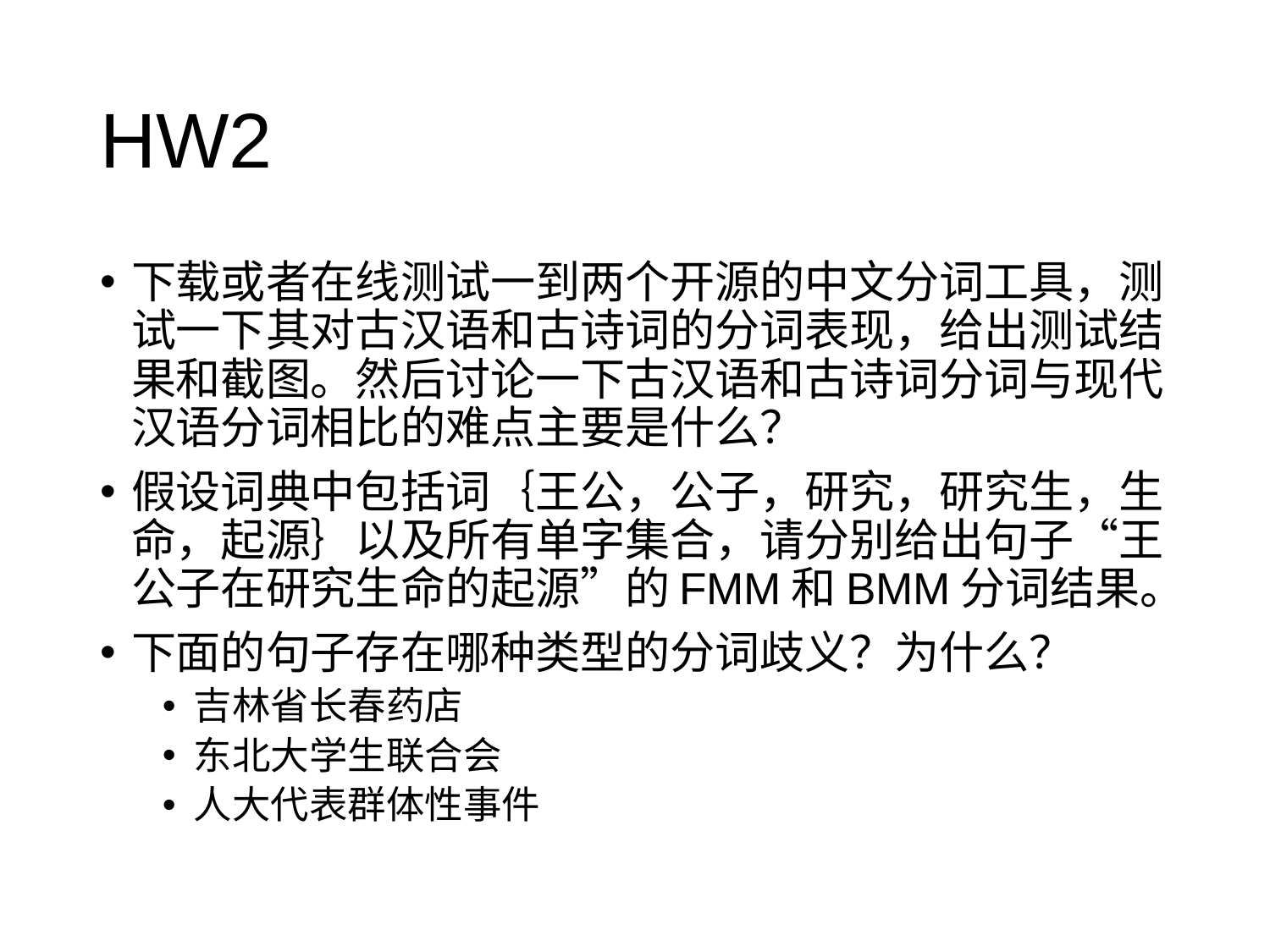

# HW2
下载或者在线测试一到两个开源的中文分词工具，测试一下其对古汉语和古诗词的分词表现，给出测试结果和截图。然后讨论一下古汉语和古诗词分词与现代汉语分词相比的难点主要是什么？
假设词典中包括词｛王公，公子，研究，研究生，生命，起源｝以及所有单字集合，请分别给出句子“王公子在研究生命的起源”的FMM和BMM分词结果。
下面的句子存在哪种类型的分词歧义？为什么？
吉林省长春药店
东北大学生联合会
人大代表群体性事件